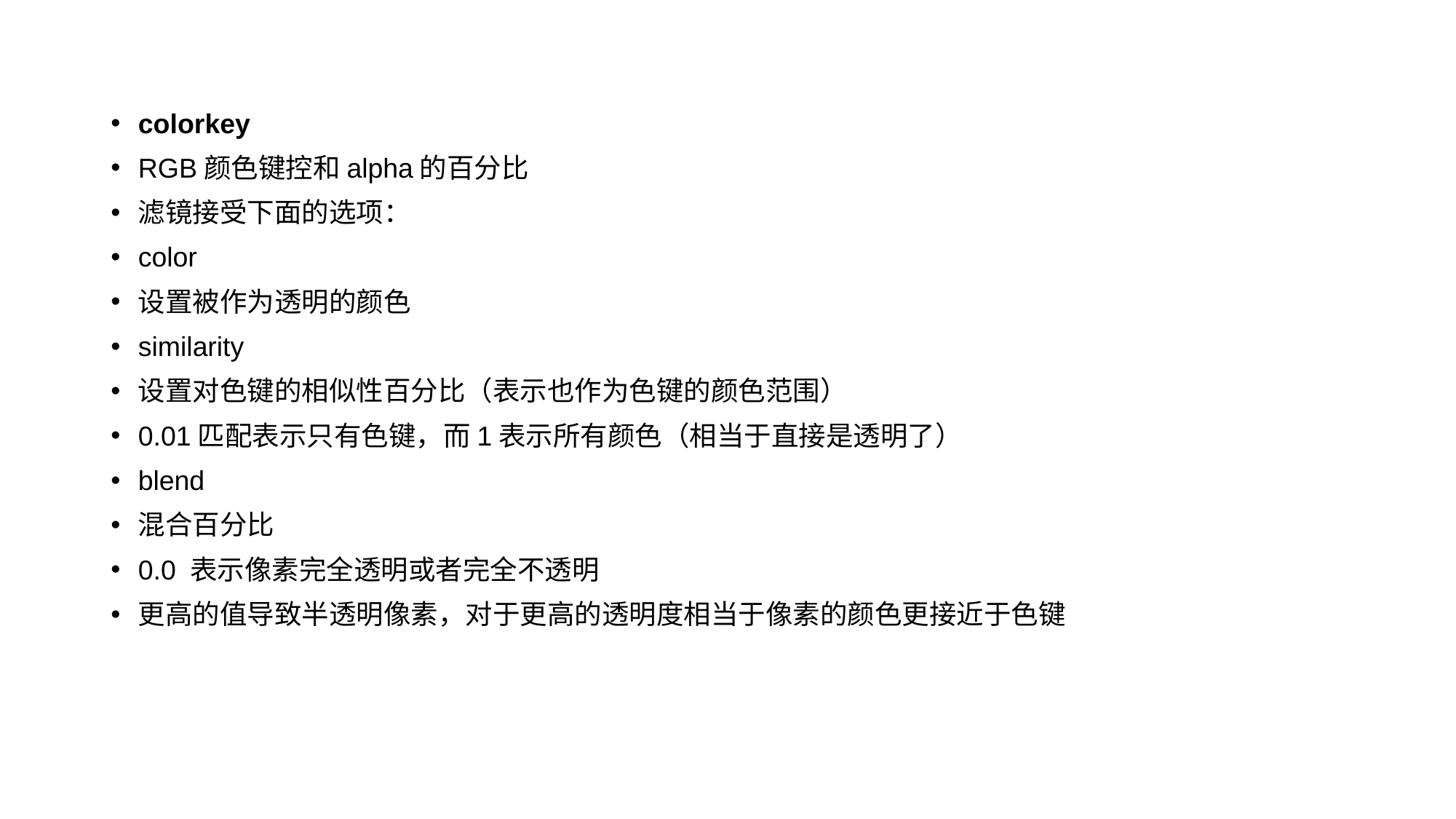

colorkey
RGB颜色键控和alpha的百分比
滤镜接受下面的选项：
color
设置被作为透明的颜色
similarity
设置对色键的相似性百分比（表示也作为色键的颜色范围）
0.01匹配表示只有色键，而1表示所有颜色（相当于直接是透明了）
blend
混合百分比
0.0 表示像素完全透明或者完全不透明
更高的值导致半透明像素，对于更高的透明度相当于像素的颜色更接近于色键